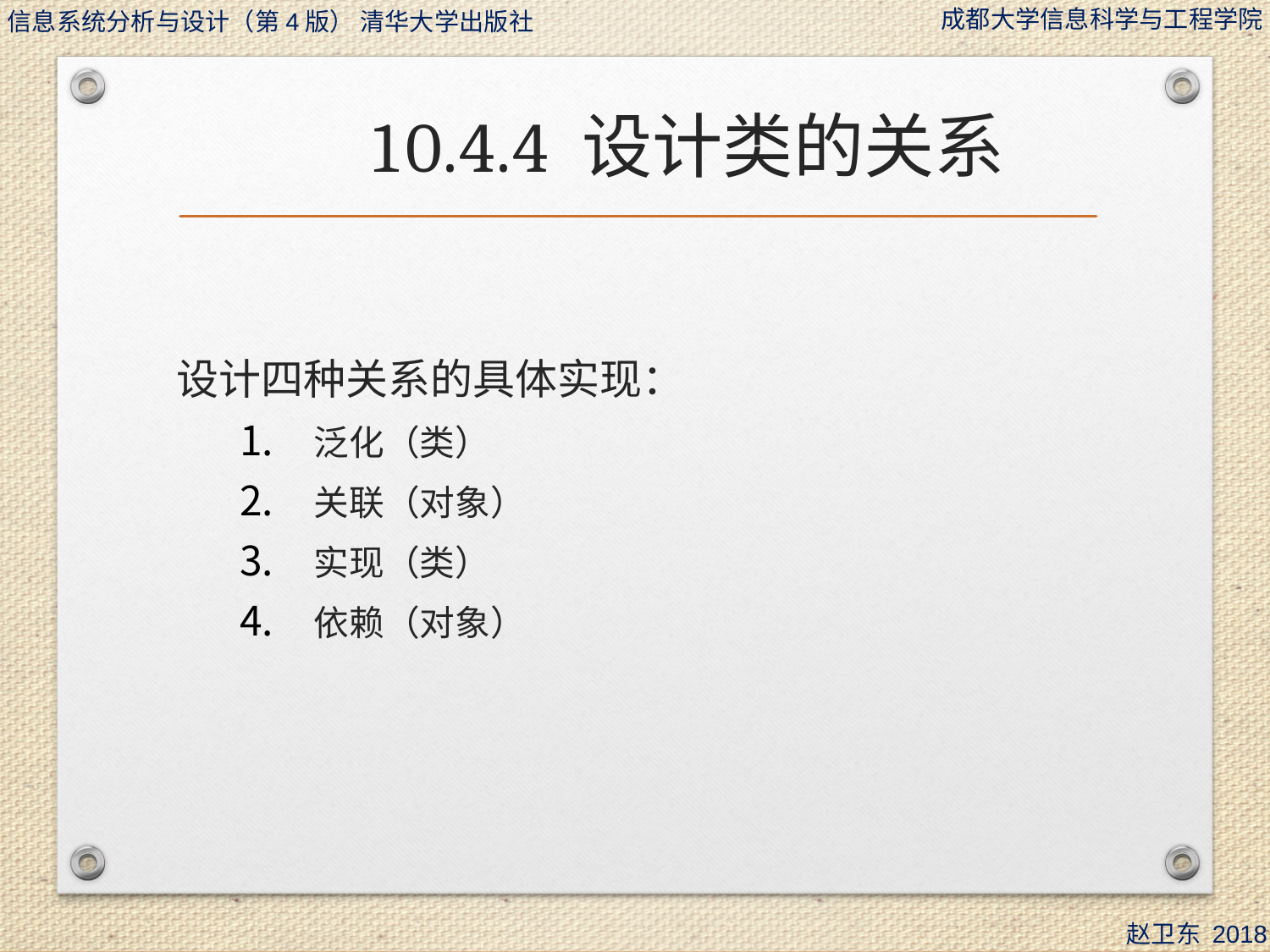

# 10.4.4 设计类的关系
设计四种关系的具体实现：
泛化（类）
关联（对象）
实现（类）
依赖（对象）